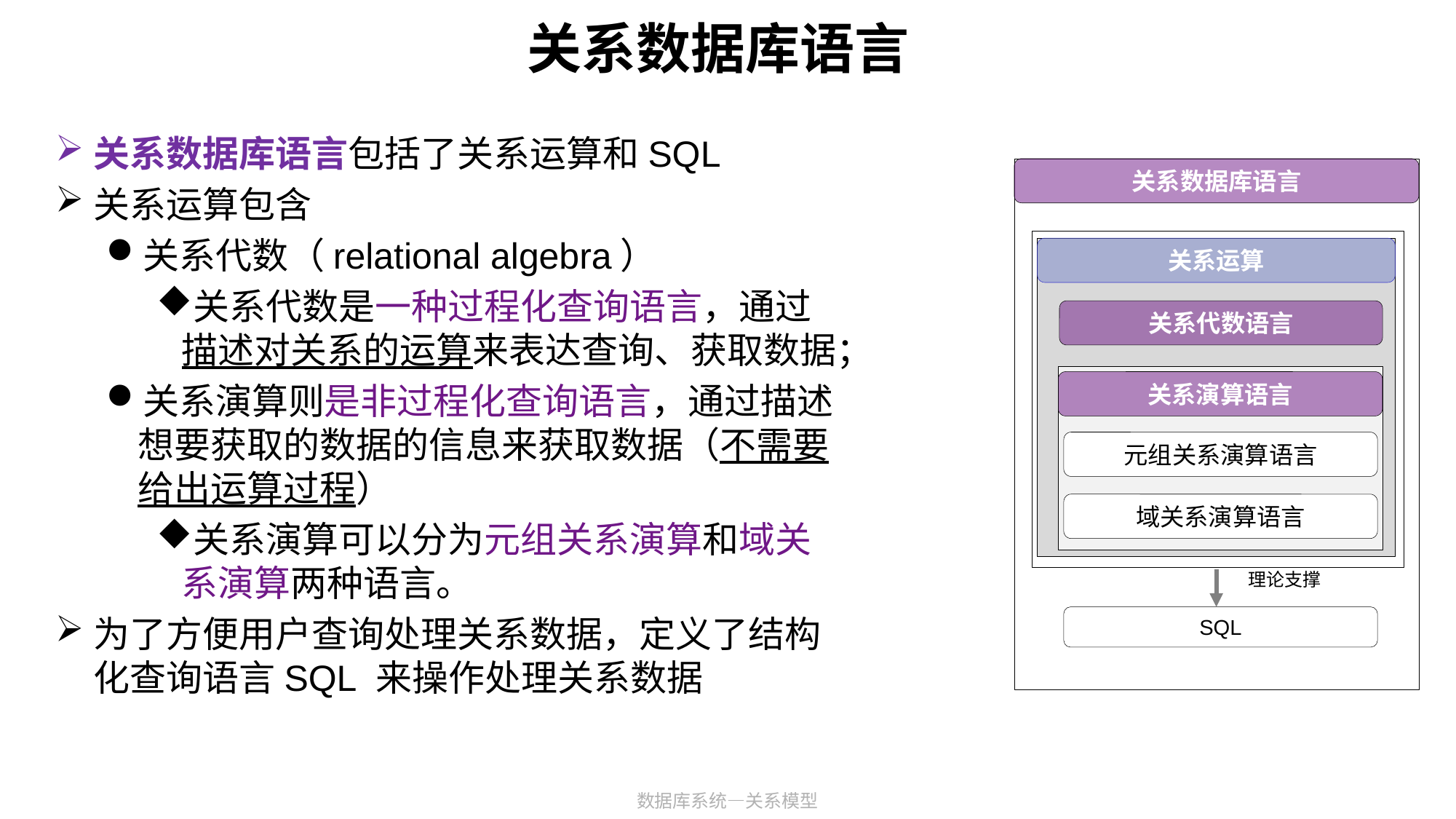

# 关系数据库语言
关系数据库语言包括了关系运算和SQL
关系运算包含
关系代数（relational algebra）
关系代数是一种过程化查询语言，通过描述对关系的运算来表达查询、获取数据；
关系演算则是非过程化查询语言，通过描述想要获取的数据的信息来获取数据（不需要给出运算过程）
关系演算可以分为元组关系演算和域关系演算两种语言。
为了方便用户查询处理关系数据，定义了结构化查询语言SQL 来操作处理关系数据
关系数据库语言

关系运算

关系代数语言

关系演算语言
元组关系演算语言
域关系演算语言
理论支撑
SQL
18
数据库系统—关系模型